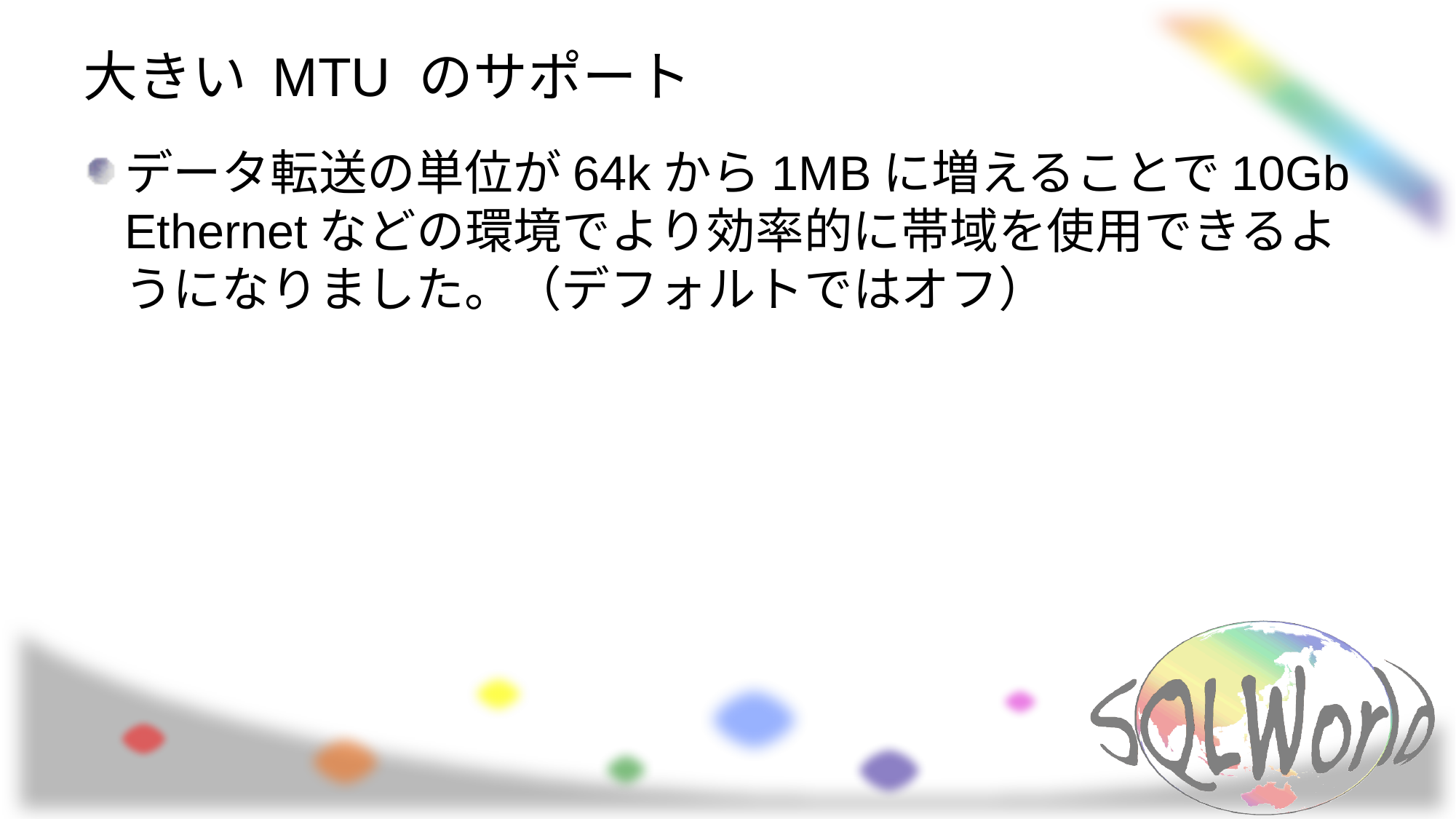

# 大きい MTU のサポート
データ転送の単位が64kから1MBに増えることで10Gb Ethernetなどの環境でより効率的に帯域を使用できるようになりました。（デフォルトではオフ）